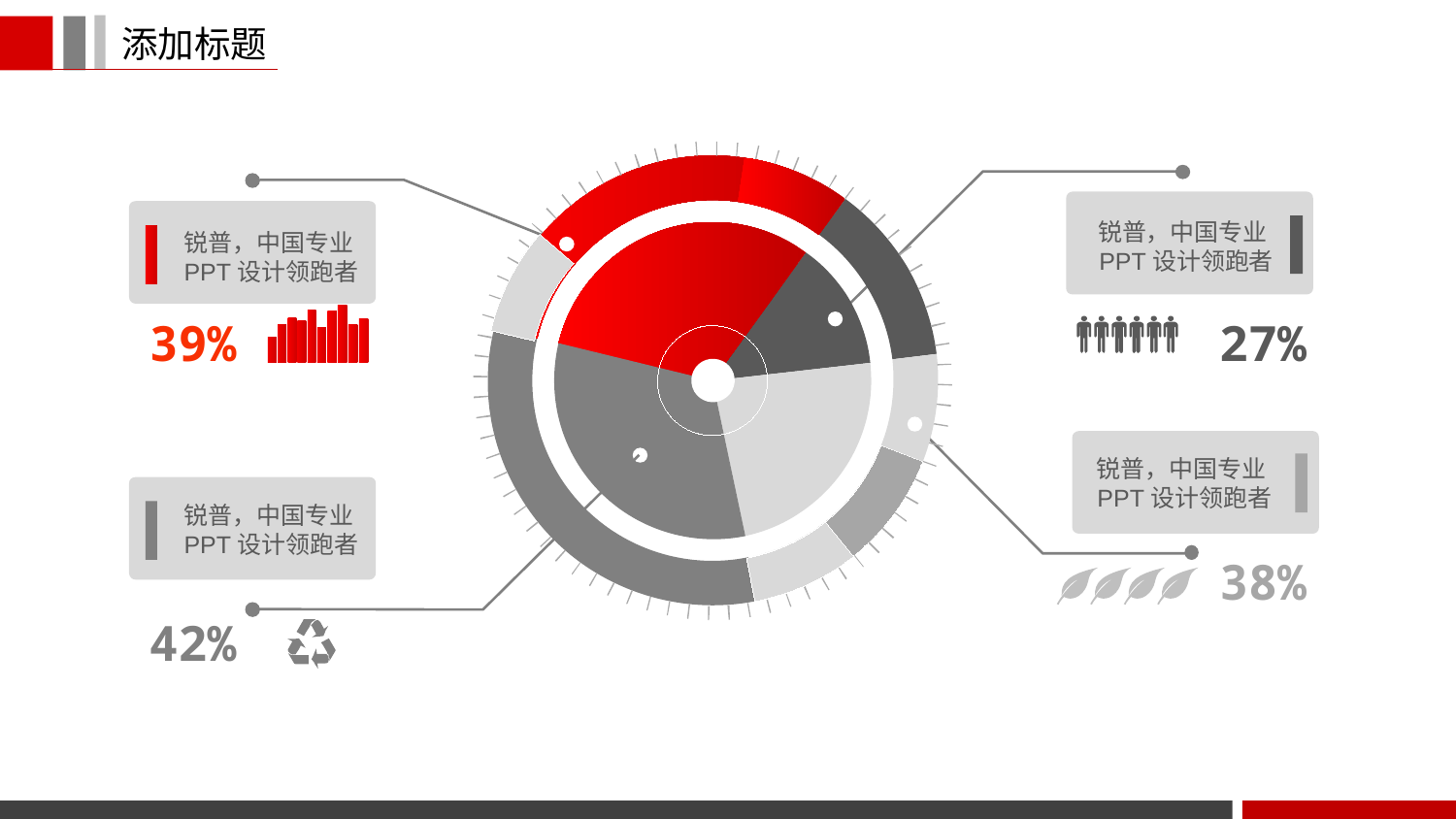

锐普，中国专业PPT设计领跑者

27%

锐普，中国专业PPT设计领跑者

39%

锐普，中国专业PPT设计领跑者

38%

锐普，中国专业PPT设计领跑者

42%